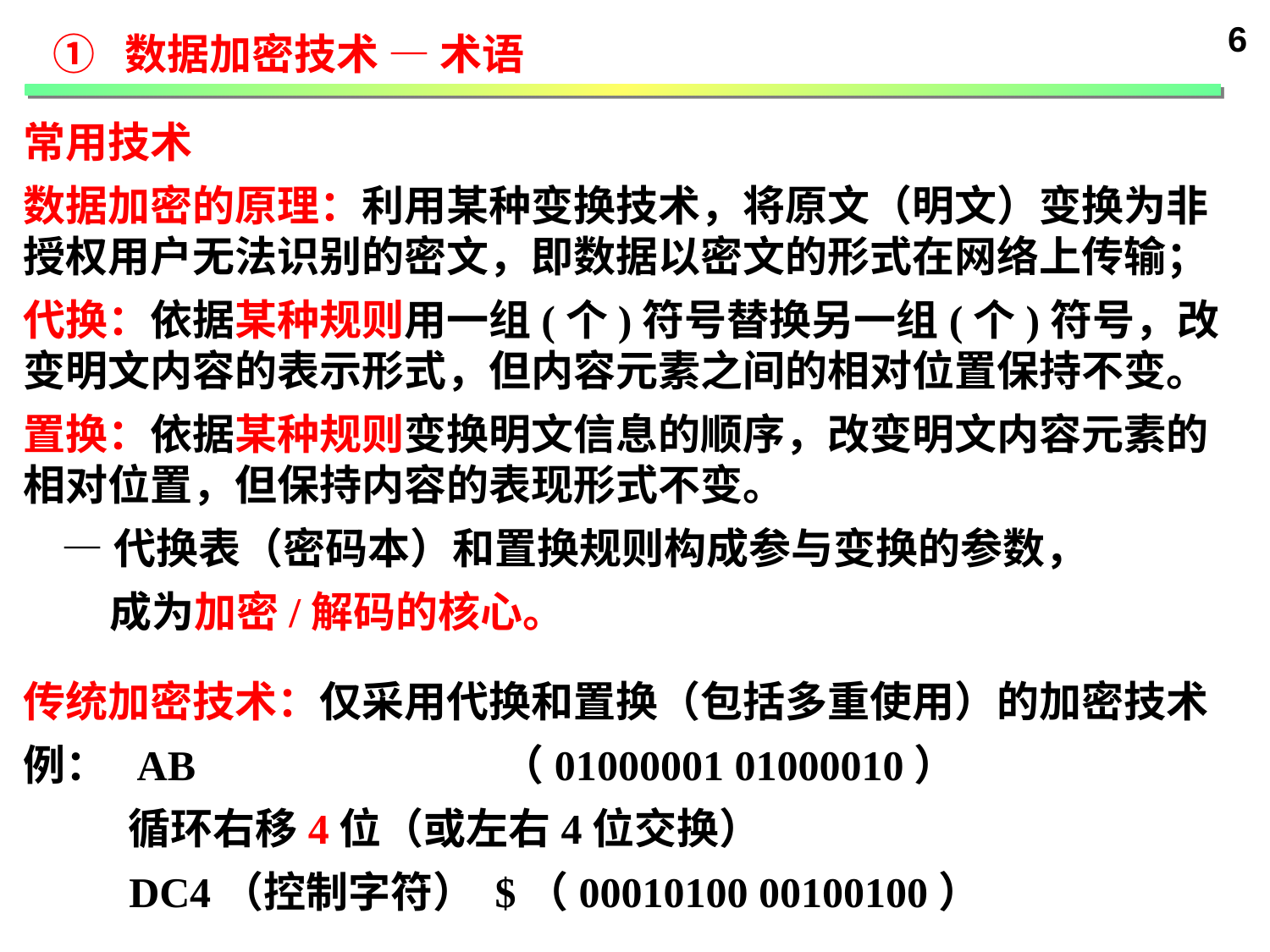

6
①  数据加密技术 — 术语

常用技术
数据加密的原理：利用某种变换技术，将原文（明文）变换为非授权用户无法识别的密文，即数据以密文的形式在网络上传输；
代换：依据某种规则用一组(个)符号替换另一组(个)符号，改变明文内容的表示形式，但内容元素之间的相对位置保持不变。
置换：依据某种规则变换明文信息的顺序，改变明文内容元素的相对位置，但保持内容的表现形式不变。
    —代换表（密码本）和置换规则构成参与变换的参数，
        成为加密/解码的核心。

传统加密技术：仅采用代换和置换（包括多重使用）的加密技术
例：  AB                            （01000001 01000010）
          循环右移4位（或左右4位交换）
          DC4（控制字符） $（00010100 00100100）